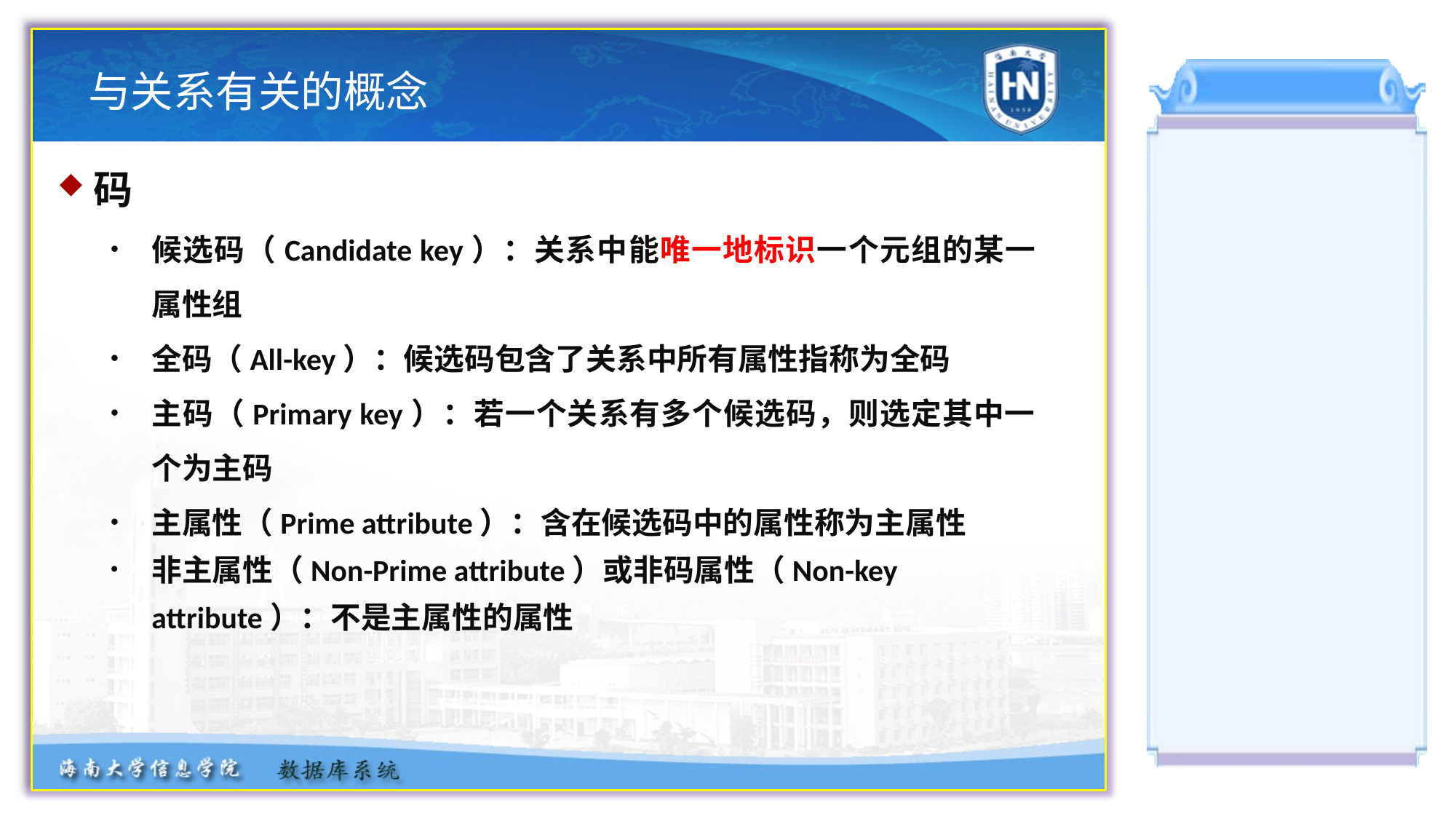

# 与关系有关的概念
码
候选码（Candidate key）：关系中能唯一地标识一个元组的某一属性组
全码（All-key）：候选码包含了关系中所有属性指称为全码
主码（Primary key）：若一个关系有多个候选码，则选定其中一个为主码
主属性（Prime attribute）：含在候选码中的属性称为主属性
非主属性（Non-Prime attribute）或非码属性（Non-key attribute）：不是主属性的属性